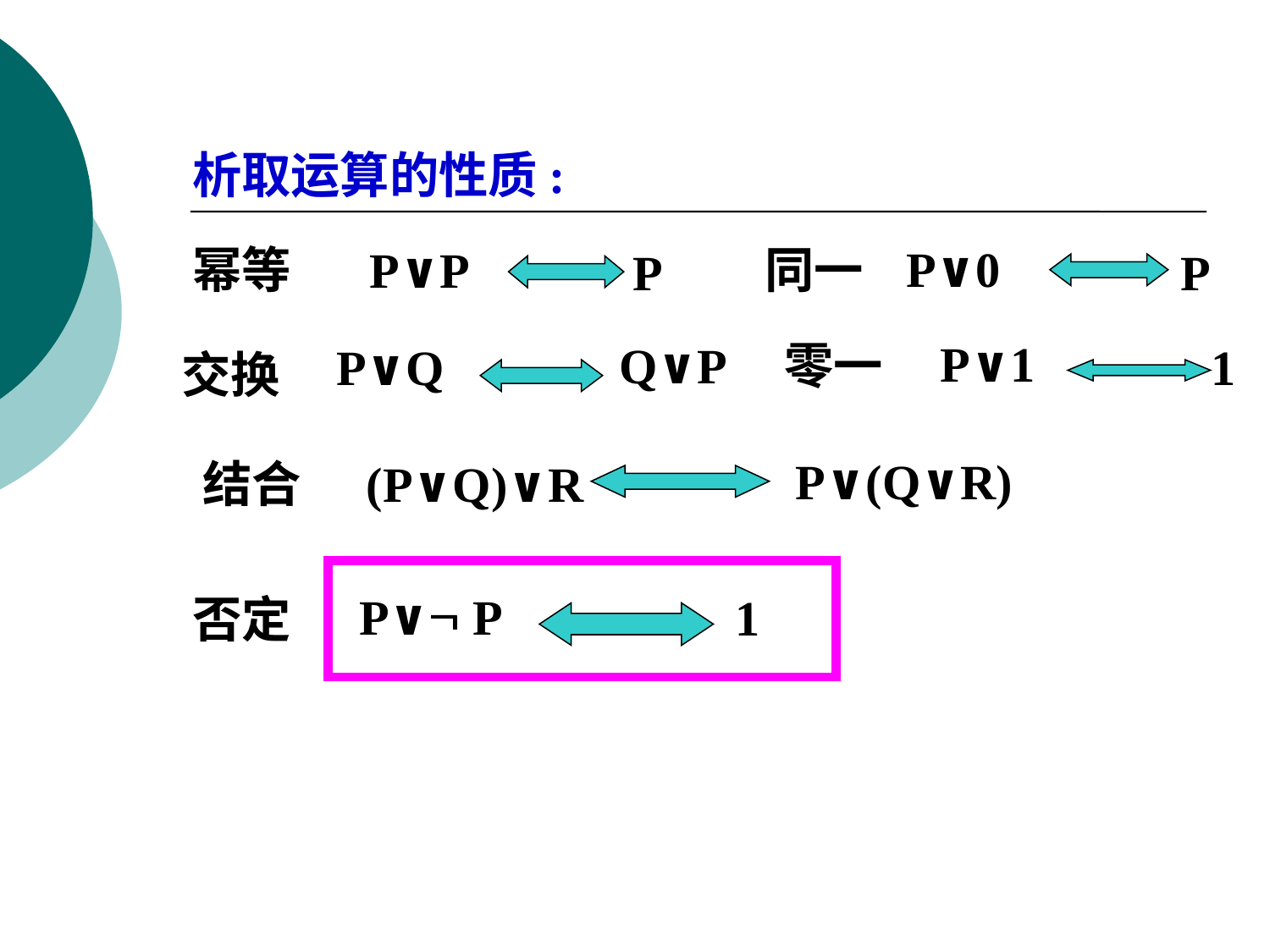

析取运算的性质:
P∨0
同一
P

幂等
P∨P
P

P∨1
零一
1

Q∨P
P∨Q
交换

P∨(Q∨R)
结合
(P∨Q)∨R

P∨¬ P
1
否定